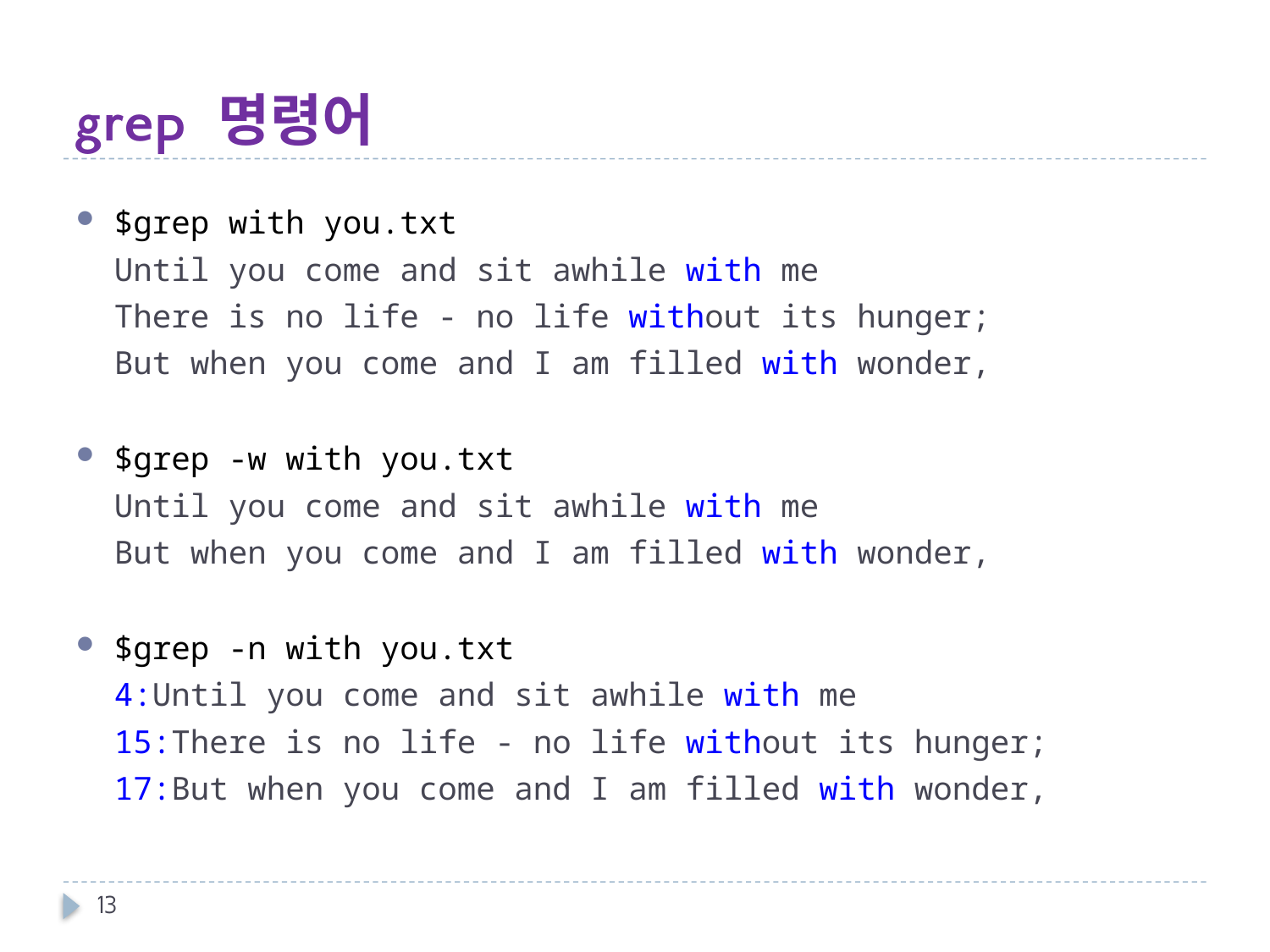

# grep 명령어
$grep with you.txt
Until you come and sit awhile with me
There is no life - no life without its hunger;
But when you come and I am filled with wonder,

$grep -w with you.txt
Until you come and sit awhile with me
But when you come and I am filled with wonder,

$grep -n with you.txt
4:Until you come and sit awhile with me
15:There is no life - no life without its hunger;
17:But when you come and I am filled with wonder,
13